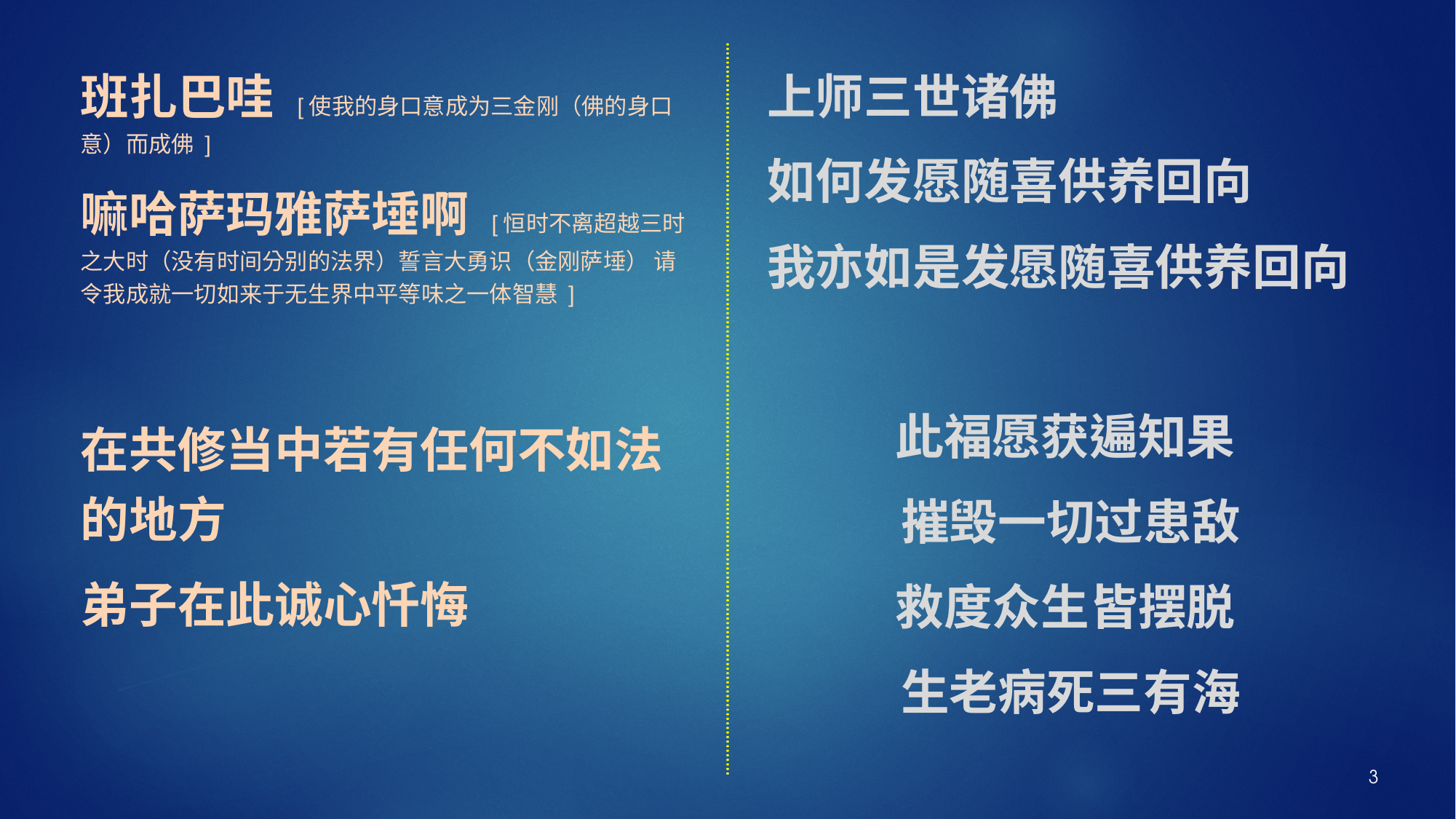

班扎巴哇 [使我的身口意成为三金刚（佛的身口意）而成佛 ]
嘛哈萨玛雅萨埵啊 [恒时不离超越三时之大时（没有时间分别的法界）誓言大勇识（金刚萨埵） 请令我成就一切如来于无生界中平等味之一体智慧 ]

在共修当中若有任何不如法的地方
弟子在此诚心忏悔
上师三世诸佛
如何发愿随喜供养回向
我亦如是发愿随喜供养回向

此福愿获遍知果
摧毁一切过患敌
救度众生皆摆脱
生老病死三有海
3